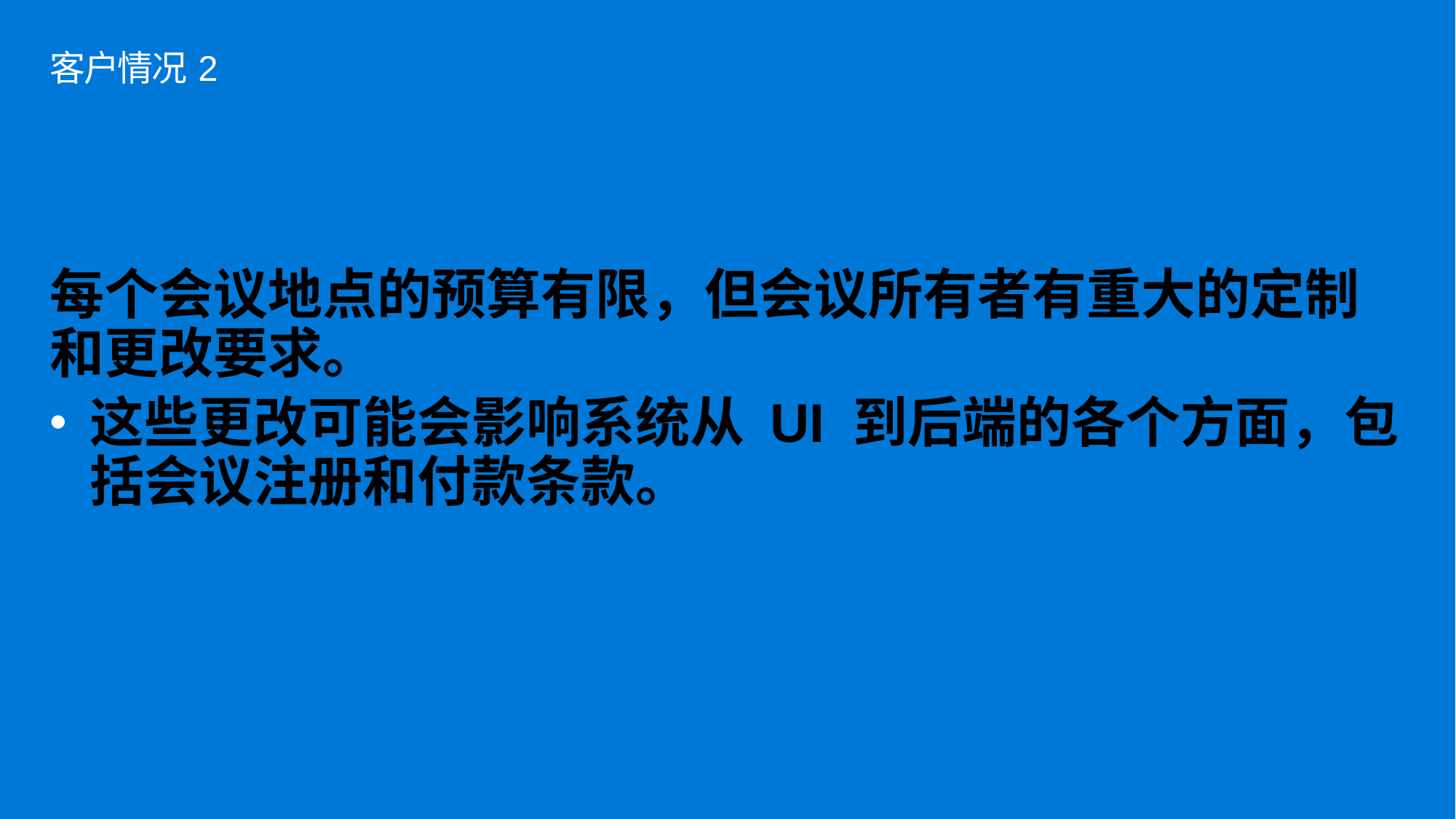

# 客户情况 2

每个会议地点的预算有限，但会议所有者有重大的定制和更改要求。
这些更改可能会影响系统从 UI 到后端的各个方面，包括会议注册和付款条款。